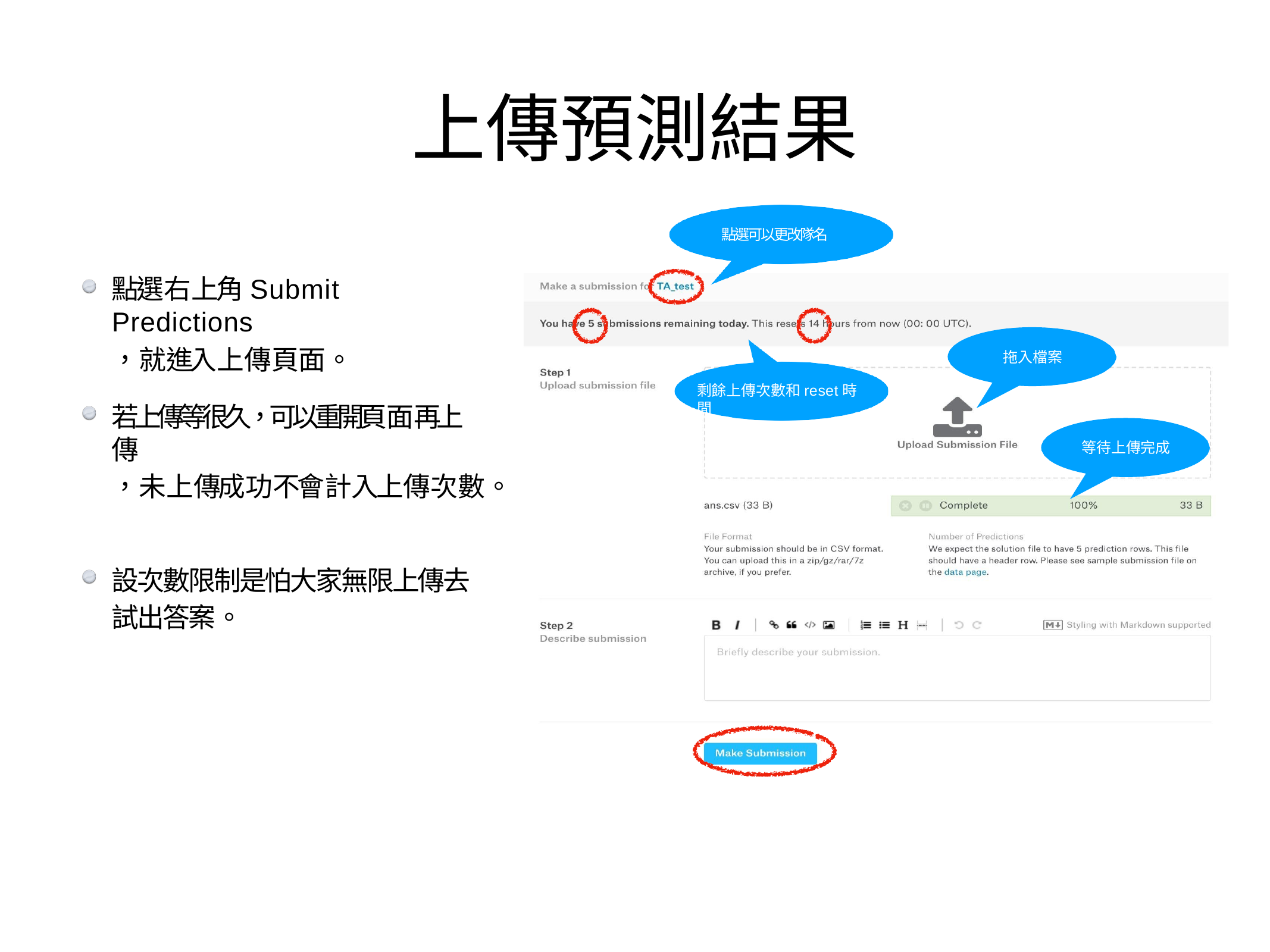

# 上傳預測結果

點選可以更改隊名
點選右上角Submit Predictions
，就進入上傳頁面。

拖入檔案
剩餘上傳次數和reset時間
若上傳等很久，可以重開頁面再上傳
，未上傳成功不會計入上傳次數。

等待上傳完成
設次數限制是怕大家無限上傳去 試出答案。